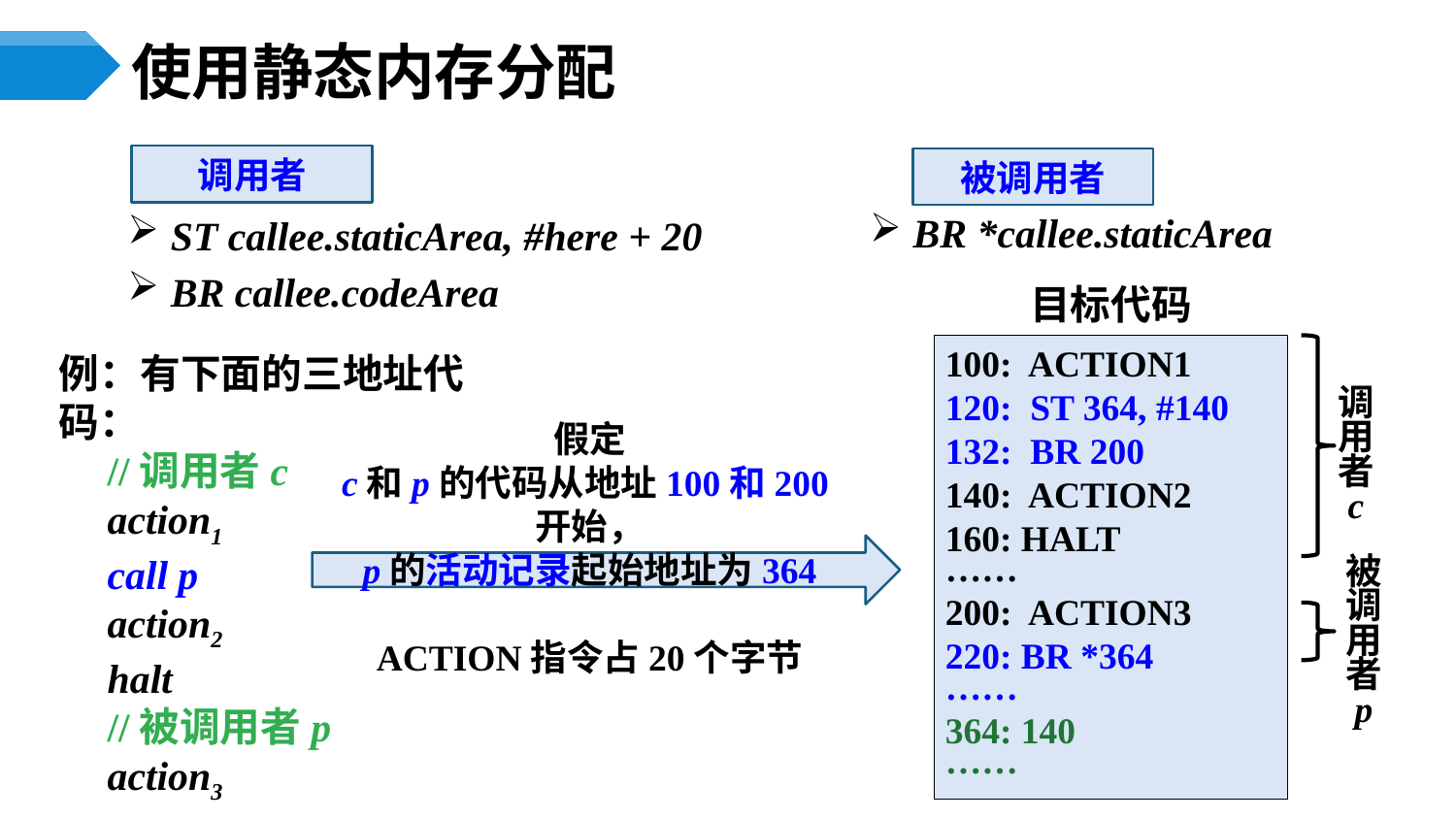

# 使用静态内存分配
调用者
被调用者
BR *callee.staticArea
ST callee.staticArea, #here + 20
BR callee.codeArea
目标代码
100:  ACTION1
120:  ST 364, #140
132:  BR 200
140:  ACTION2
160: HALT
……
200:  ACTION3
220: BR *364
……
364: 140
……

调
用
者
c
例：有下面的三地址代码：
//调用者c
action1
call p
action2
halt
//被调用者p
action3
return
假定
c和p的代码从地址100和200开始，
p的活动记录起始地址为364

ACTION指令占20个字节

被
调
用
者
p